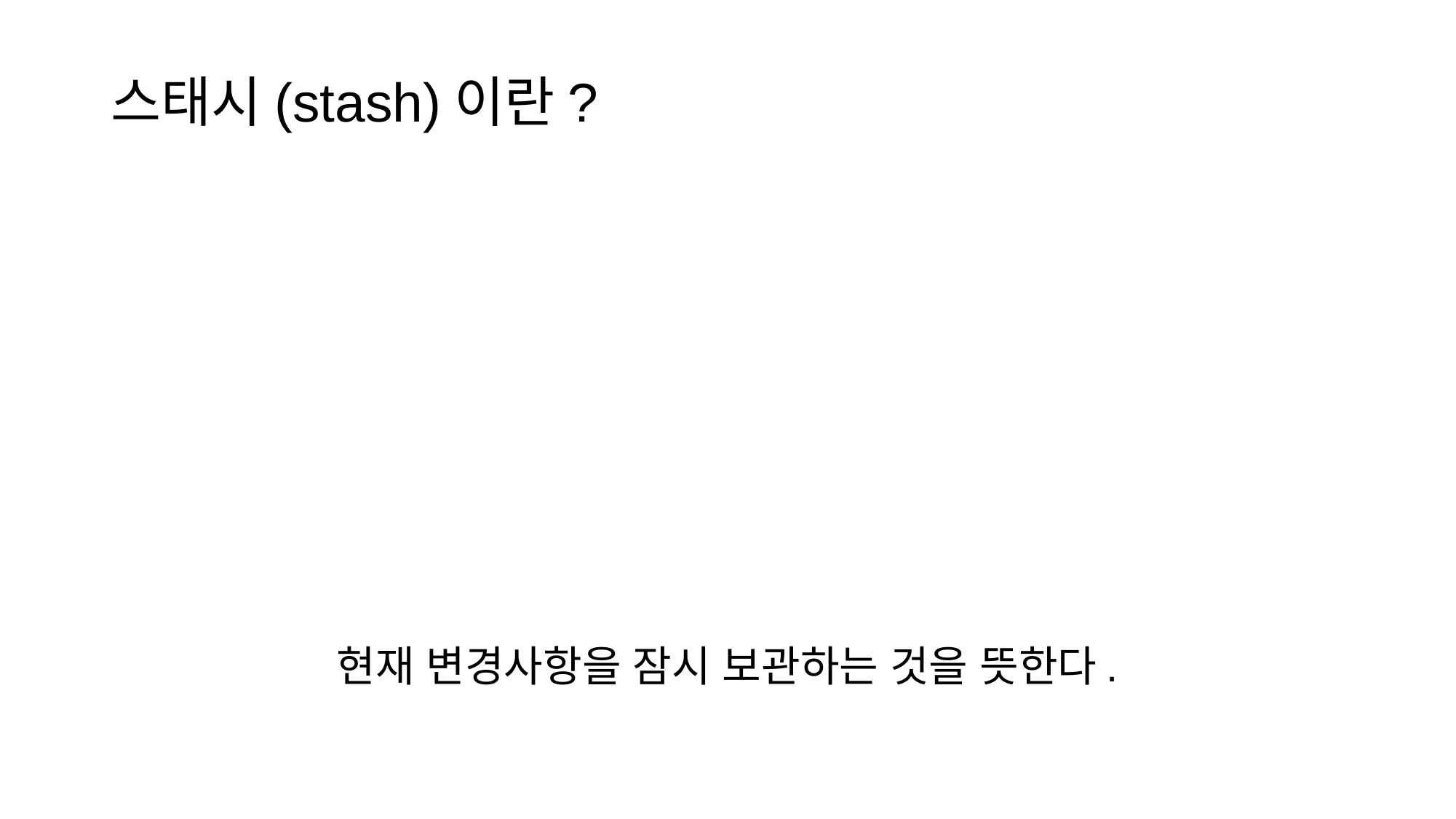

# 스태시(stash)이란?
현재 변경사항을 잠시 보관하는 것을 뜻한다.